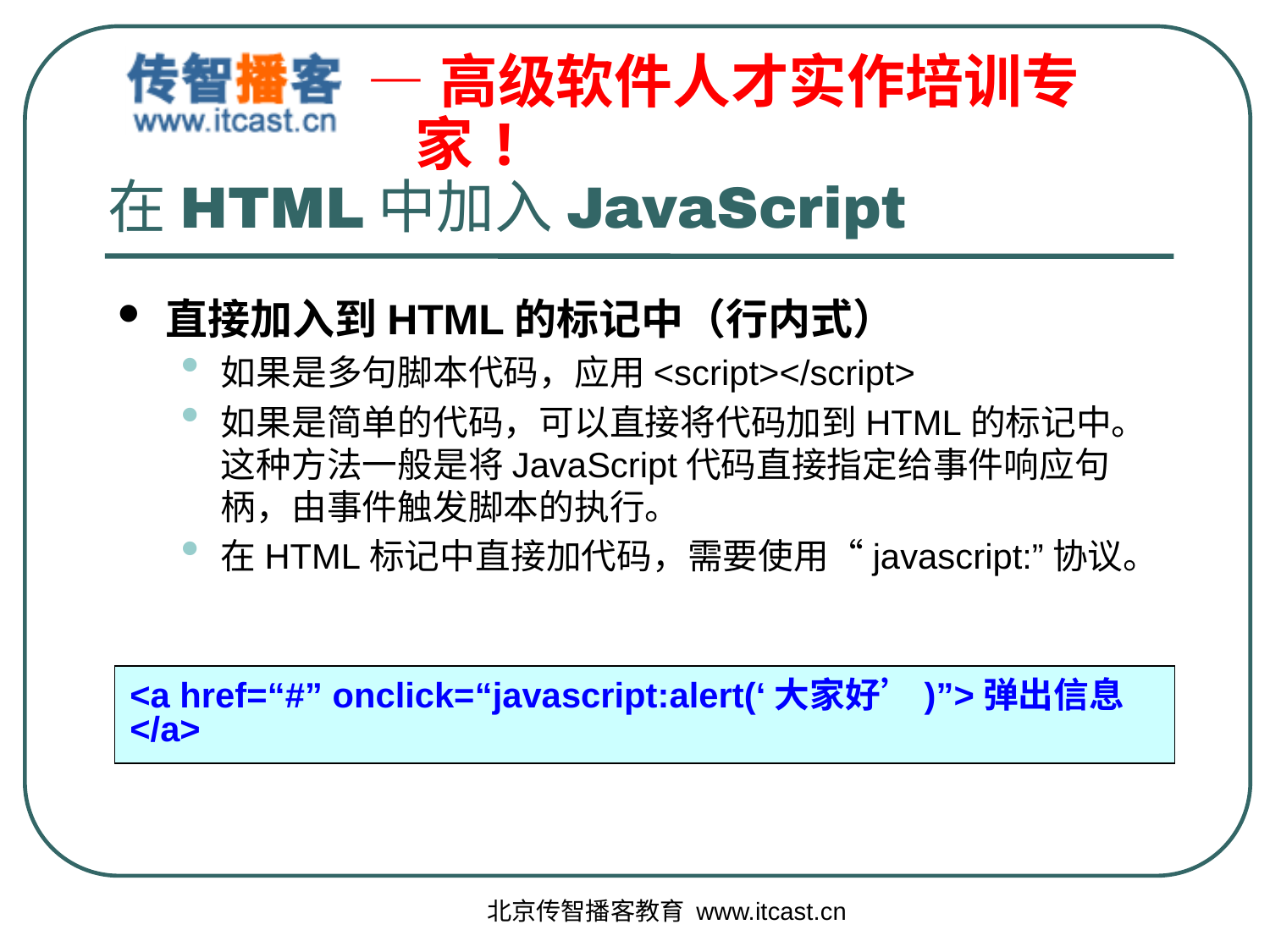

# 在HTML中加入JavaScript
直接加入到HTML的标记中（行内式）
如果是多句脚本代码，应用<script></script>
如果是简单的代码，可以直接将代码加到HTML的标记中。这种方法一般是将JavaScript代码直接指定给事件响应句柄，由事件触发脚本的执行。
在HTML标记中直接加代码，需要使用“javascript:”协议。
<a href=“#” onclick=“javascript:alert(‘大家好’)”>弹出信息</a>